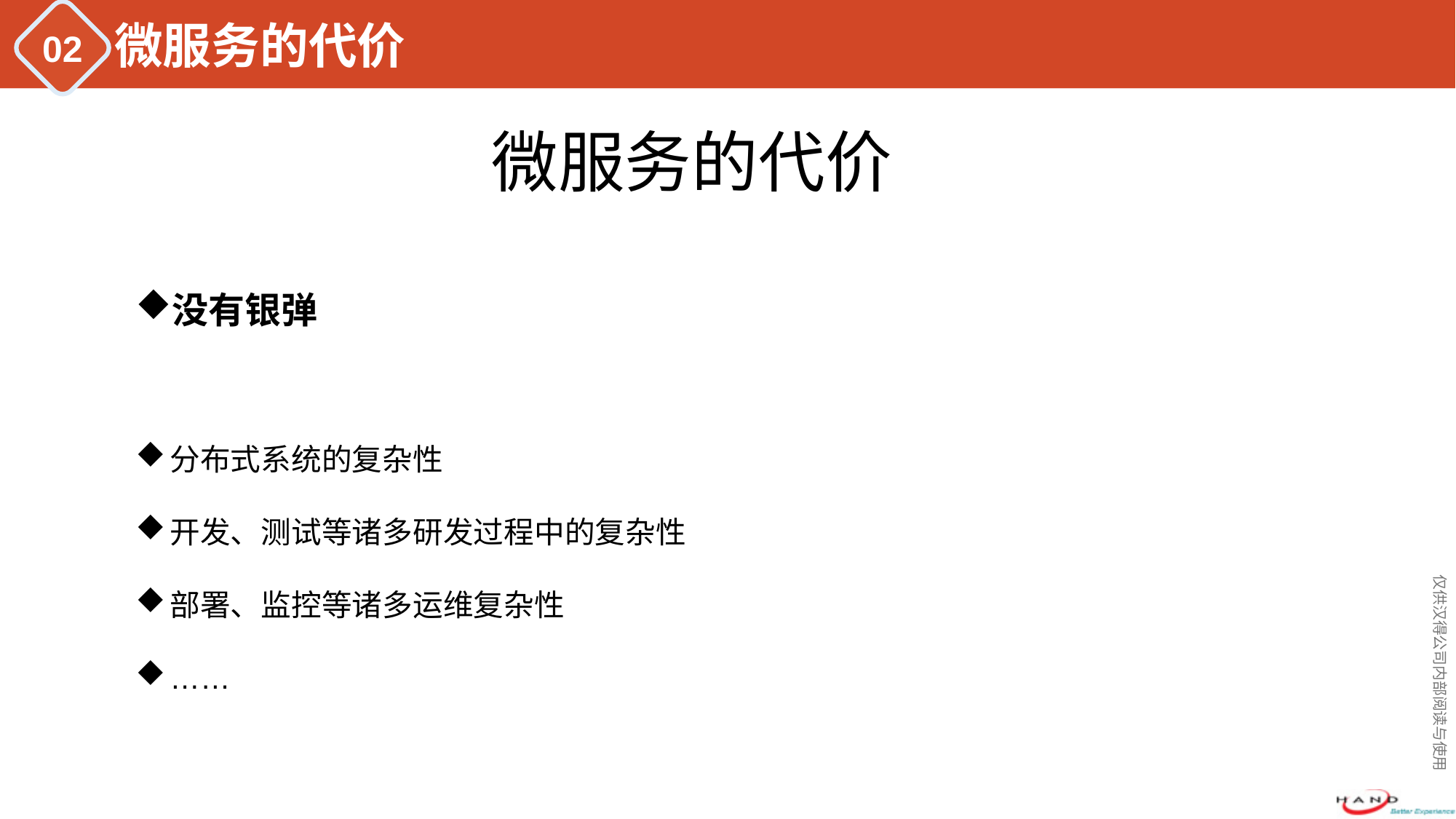

# 微服务的代价

02
微服务的代价
没有银弹

分布式系统的复杂性
开发、测试等诸多研发过程中的复杂性
部署、监控等诸多运维复杂性
……